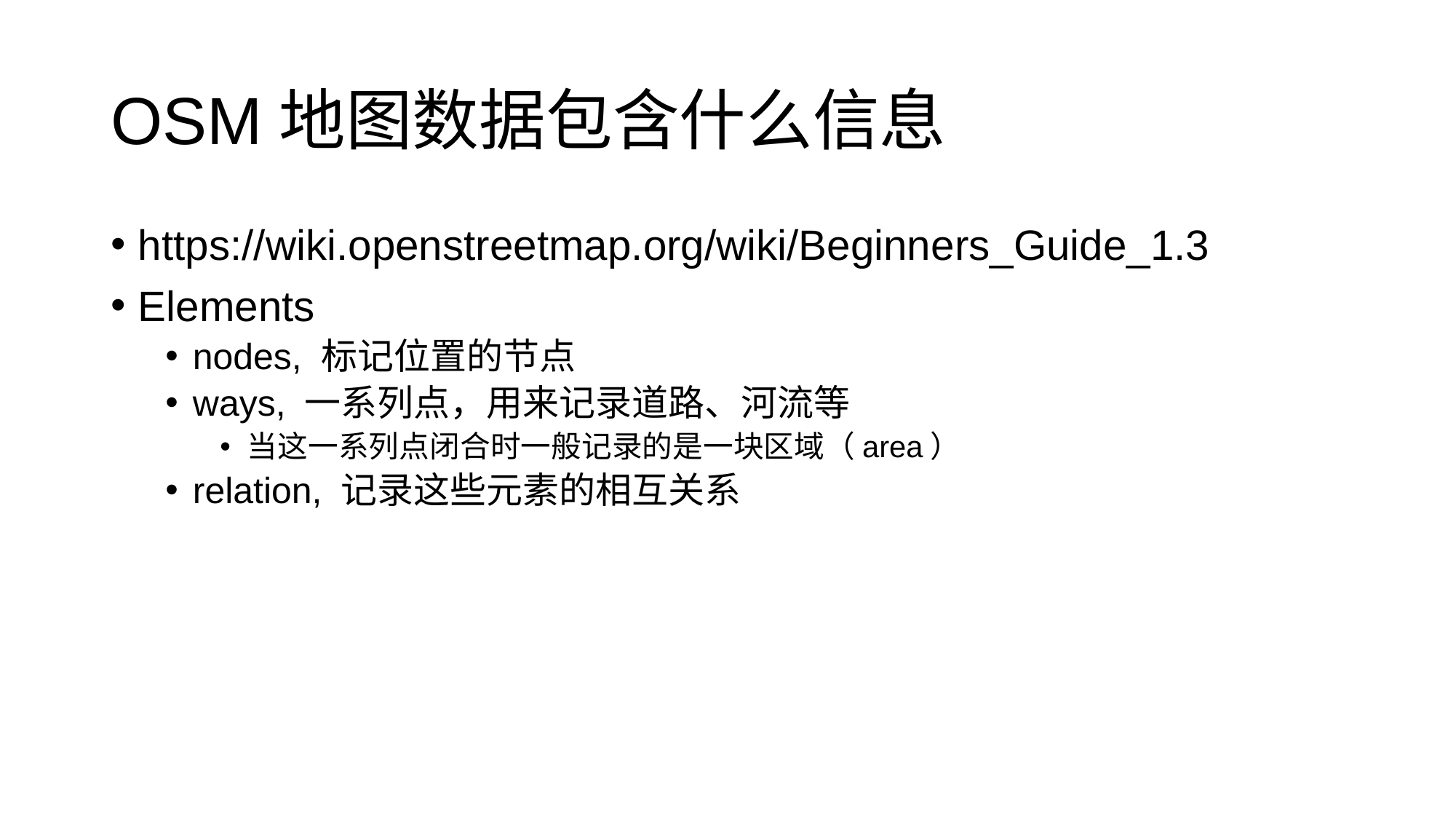

# OSM地图数据包含什么信息
https://wiki.openstreetmap.org/wiki/Beginners_Guide_1.3
Elements
nodes, 标记位置的节点
ways, 一系列点，用来记录道路、河流等
当这一系列点闭合时一般记录的是一块区域（area）
relation, 记录这些元素的相互关系